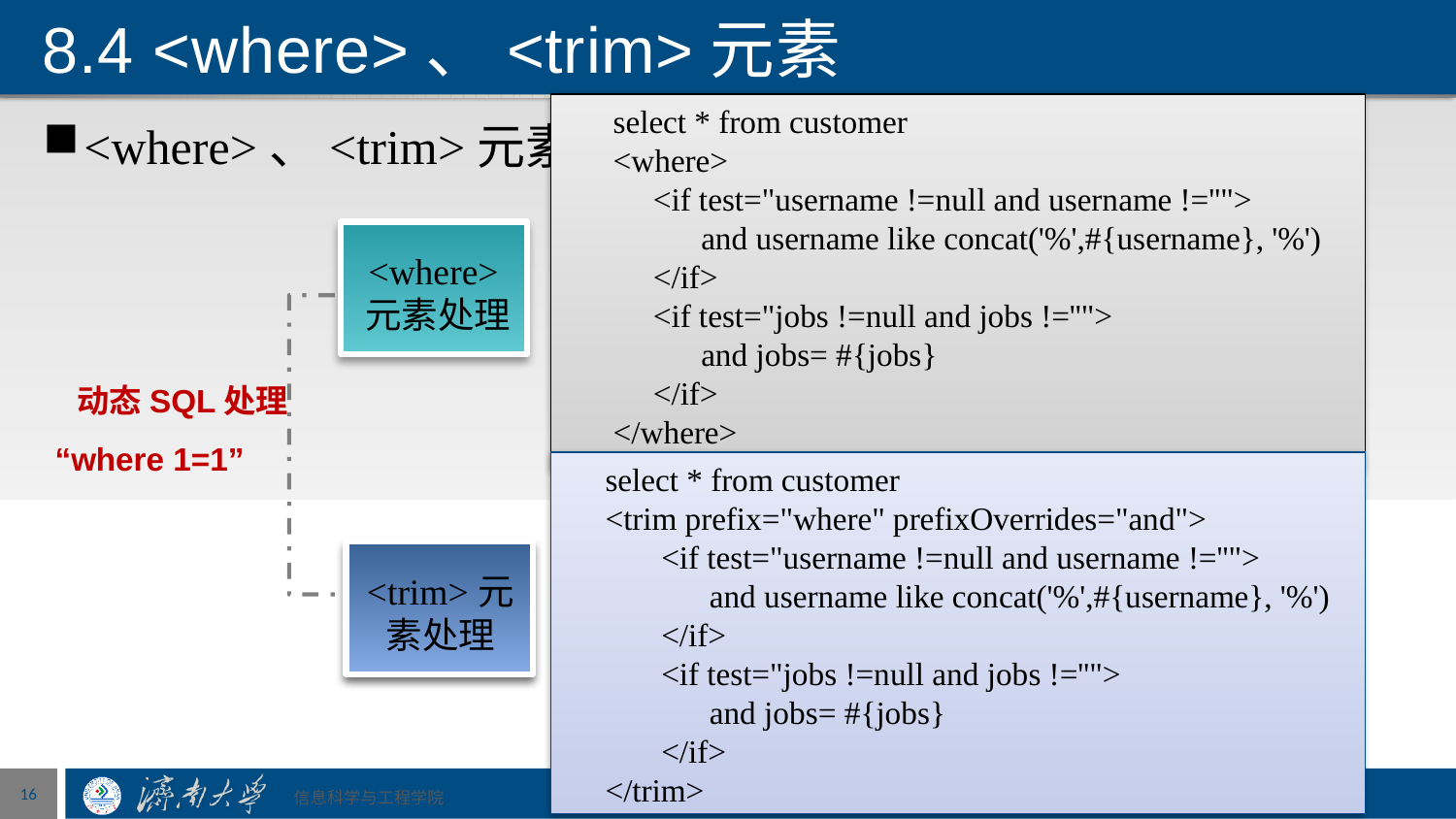

# 8.4 <where>、<trim>元素
      select * from customer
      <where>
           <if test="username !=null and username !=''">
                 and username like concat('%',#{username}, '%')
           </if>
           <if test="jobs !=null and jobs !=''">
                 and jobs= #{jobs}
           </if>
      </where>

<where>、<trim>元素

<where>元素处理
select * from customer where 1=1
<choose>
    <when test="username !=null and username !=''">
        and username like concat('%',#{username}, '%')
    </when>
    <when test="jobs !=null and jobs !=''">
        and jobs= #{jobs}
    </when>
    <otherwise>
        and phone is not null
    </otherwise>
</choose>

  动态SQL处理
“where 1=1”
     select * from customer
     <trim prefix="where" prefixOverrides="and">
            <if test="username !=null and username !=''">
                  and username like concat('%',#{username}, '%')
            </if>
            <if test="jobs !=null and jobs !=''">
                  and jobs= #{jobs}
            </if>
     </trim>

<trim>元素处理